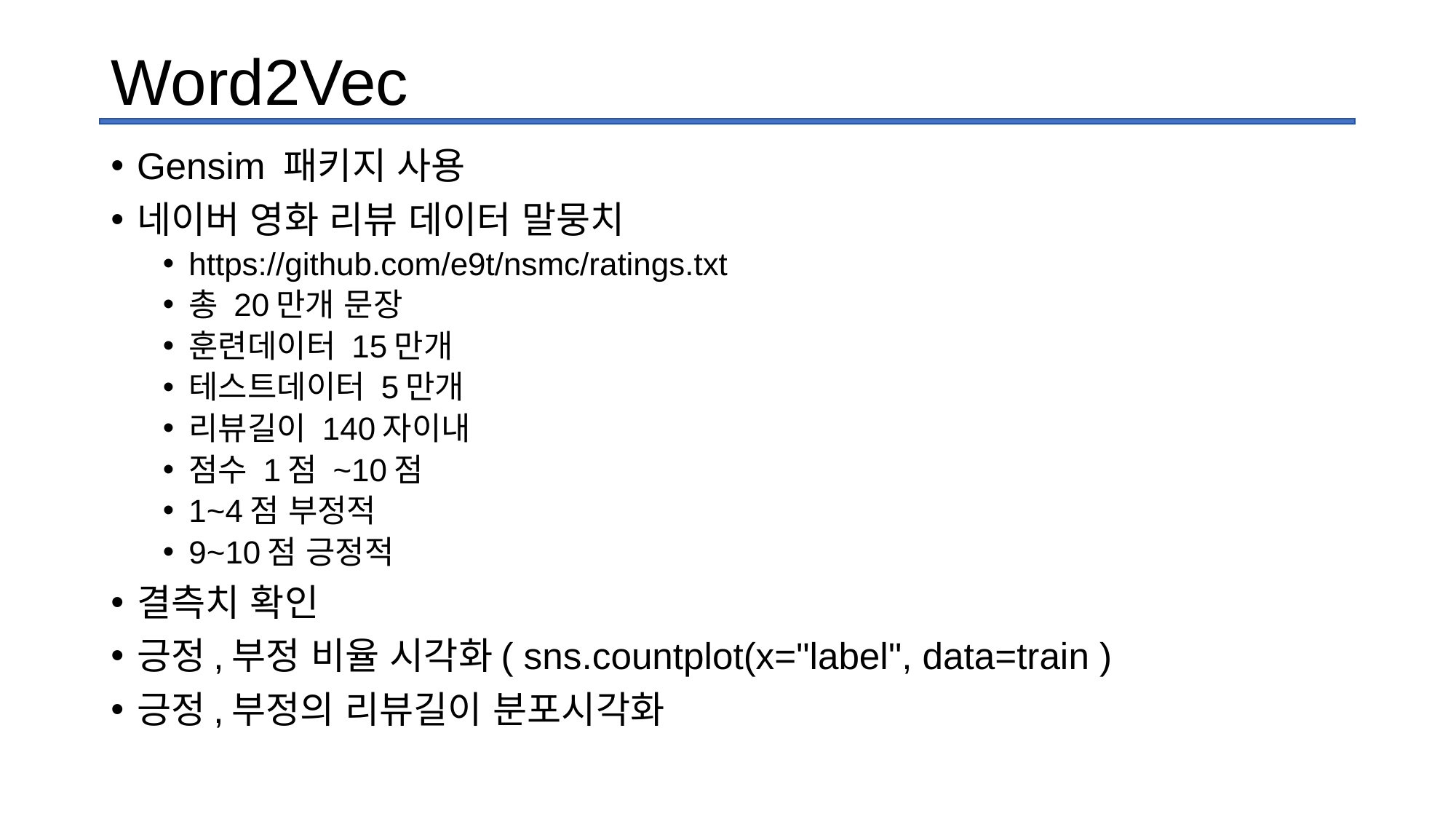

# Word2Vec
Gensim 패키지 사용
네이버 영화 리뷰 데이터 말뭉치
https://github.com/e9t/nsmc/ratings.txt
총 20만개 문장
훈련데이터 15만개
테스트데이터 5만개
리뷰길이 140자이내
점수 1점 ~10점
1~4점 부정적
9~10점 긍정적
결측치 확인
긍정,부정 비율 시각화( sns.countplot(x="label", data=train )
긍정,부정의 리뷰길이 분포시각화